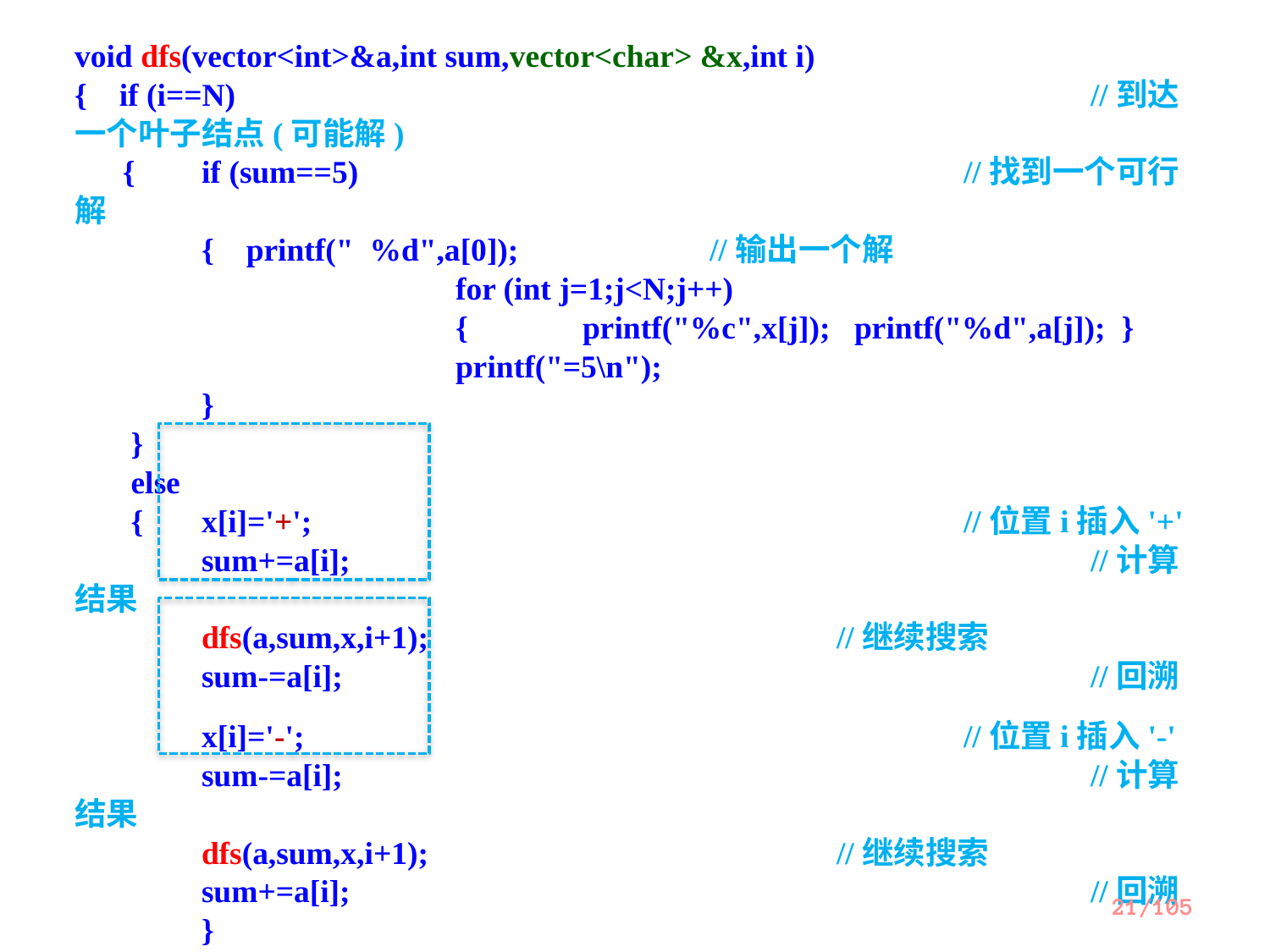

void dfs(vector<int>&a,int sum,vector<char> &x,int i)
{    if (i==N) 							//到达一个叶子结点(可能解)
      {    	if (sum==5)					//找到一个可行解
           	{    printf("  %d",a[0]); 		//输出一个解
			for (int j=1;j<N;j++)
			{	printf("%c",x[j]);   printf("%d",a[j]);  }
			printf("=5\n");
           	}
       }
       else
       {	x[i]='+';						//位置i插入'+'
            	sum+=a[i];						//计算结果
            	dfs(a,sum,x,i+1);				//继续搜索
            	sum-=a[i];						//回溯
            	x[i]='-';						//位置i插入'-'
            	sum-=a[i];						//计算结果
            	dfs(a,sum,x,i+1);				//继续搜索
            	sum+=a[i];						//回溯
      	}
}

21/105